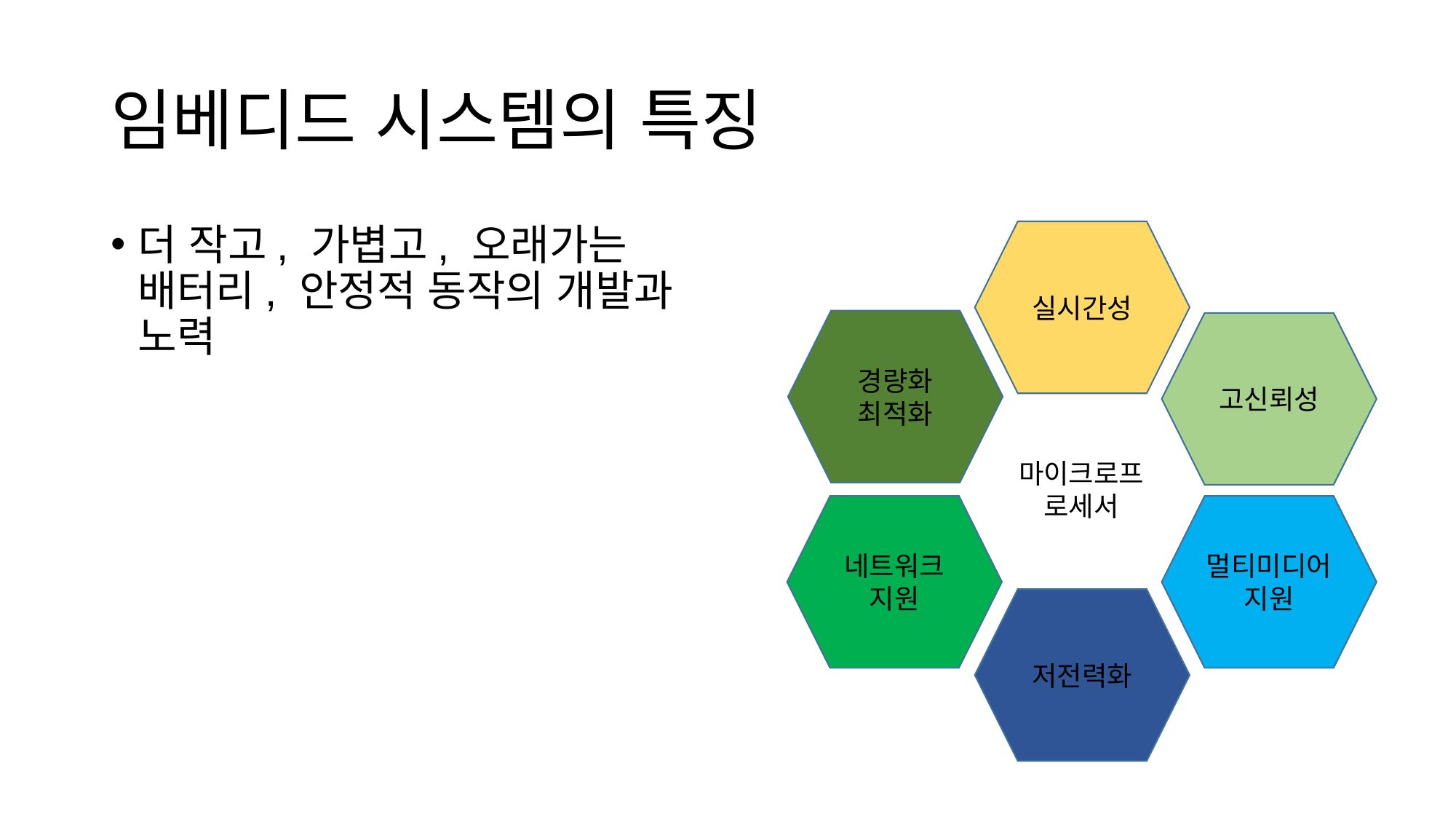

# 임베디드 시스템의 특징
더 작고, 가볍고, 오래가는 배터리, 안정적 동작의 개발과 노력
실시간성
경량화 최적화
고신뢰성
마이크로프로세서
네트워크 지원
멀티미디어 지원
저전력화